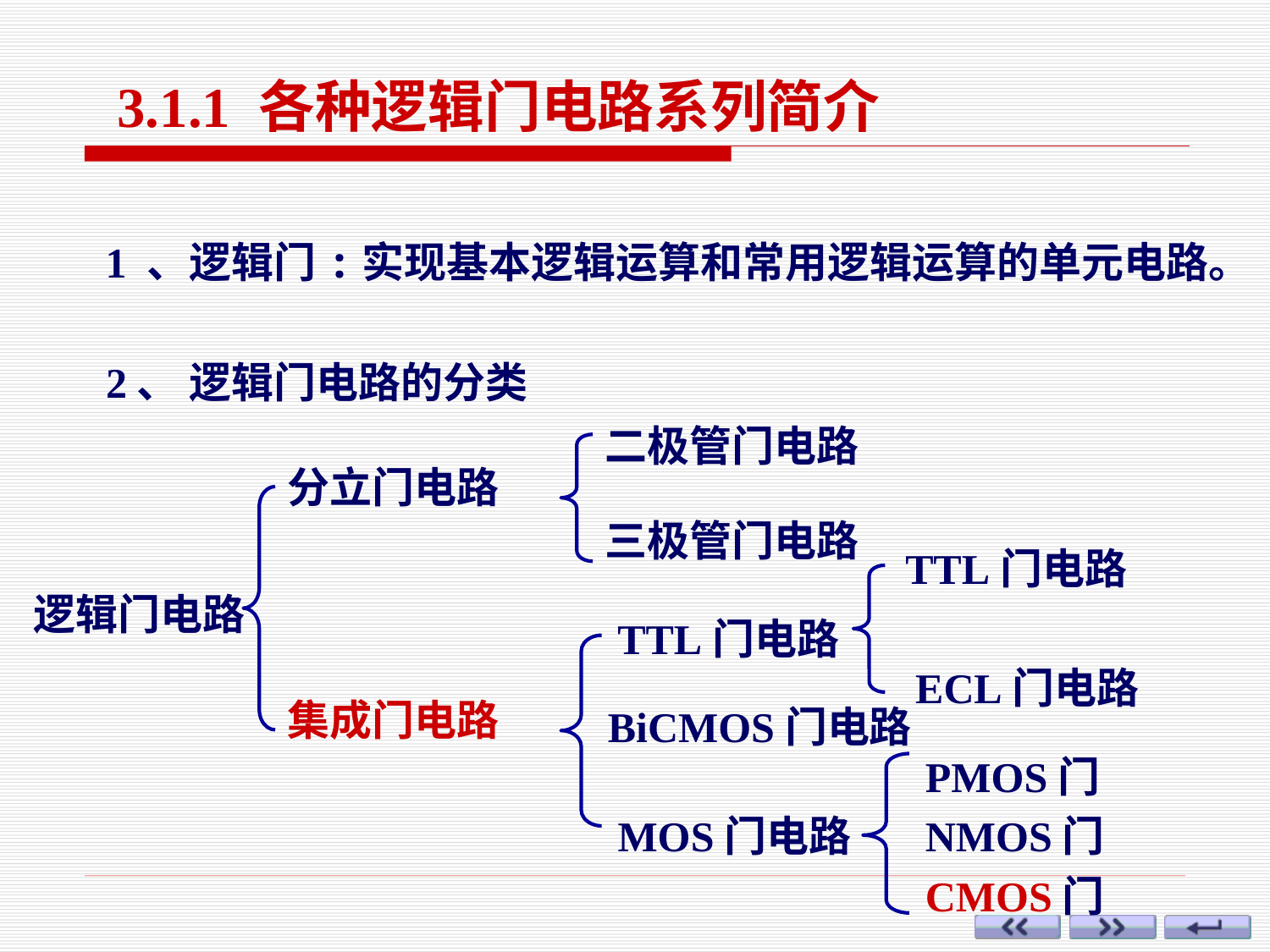

3.1.1 各种逻辑门电路系列简介
1 、逻辑门:实现基本逻辑运算和常用逻辑运算的单元电路。
2、 逻辑门电路的分类

二极管门电路

分立门电路

三极管门电路

逻辑门电路
TTL门电路

集成门电路

TTL门电路

ECL门电路
BiCMOS门电路
PMOS门

MOS门电路
NMOS门
CMOS门